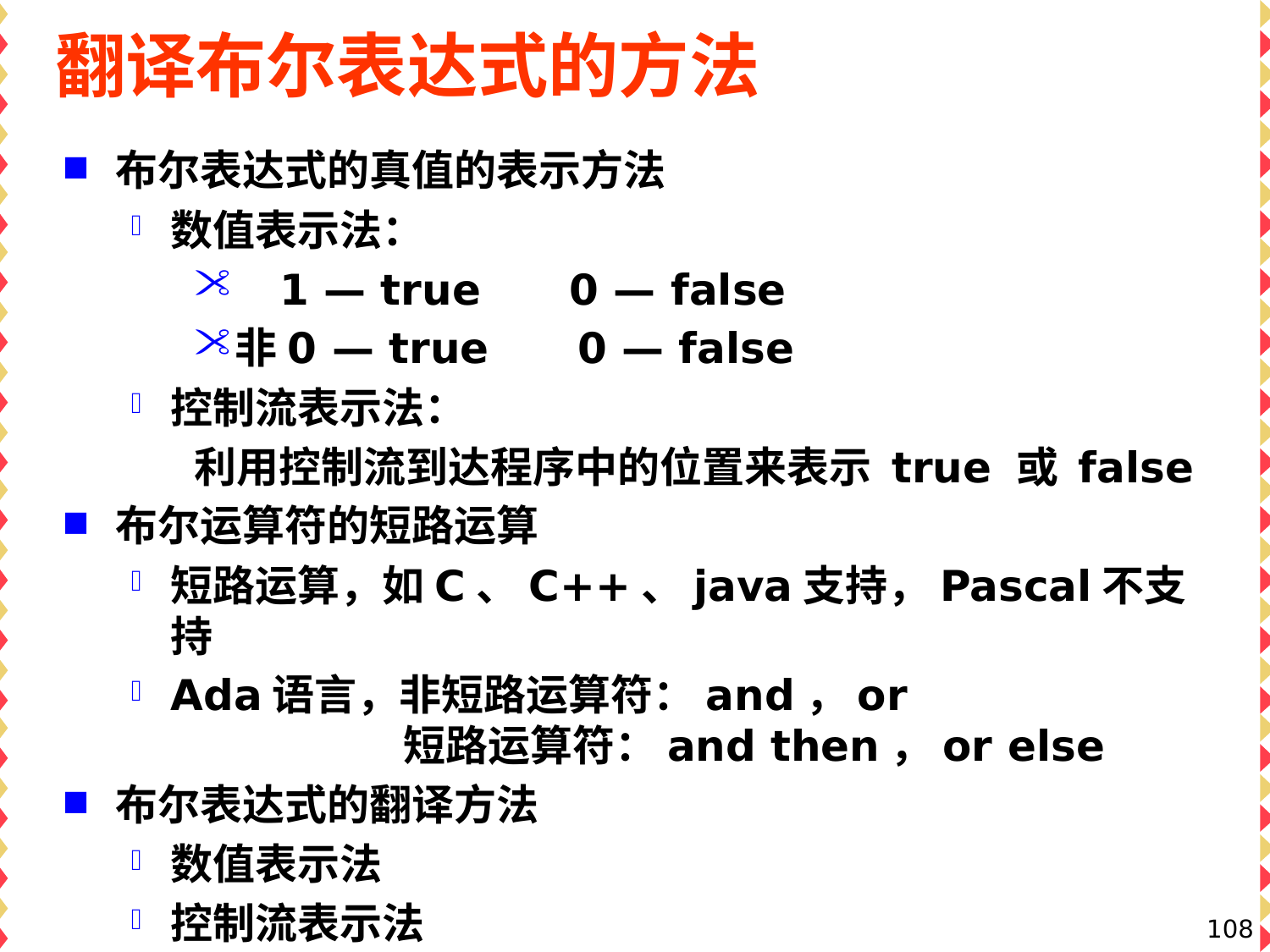

# 翻译布尔表达式的方法
布尔表达式的真值的表示方法
数值表示法：
   1 — true      0 — false
非0 — true      0 — false
控制流表示法：
利用控制流到达程序中的位置来表示 true 或 false
布尔运算符的短路运算
短路运算，如C、C++、java支持，Pascal不支持
Ada语言，非短路运算符：and，or
               短路运算符：and then，or else
布尔表达式的翻译方法
数值表示法
控制流表示法
108